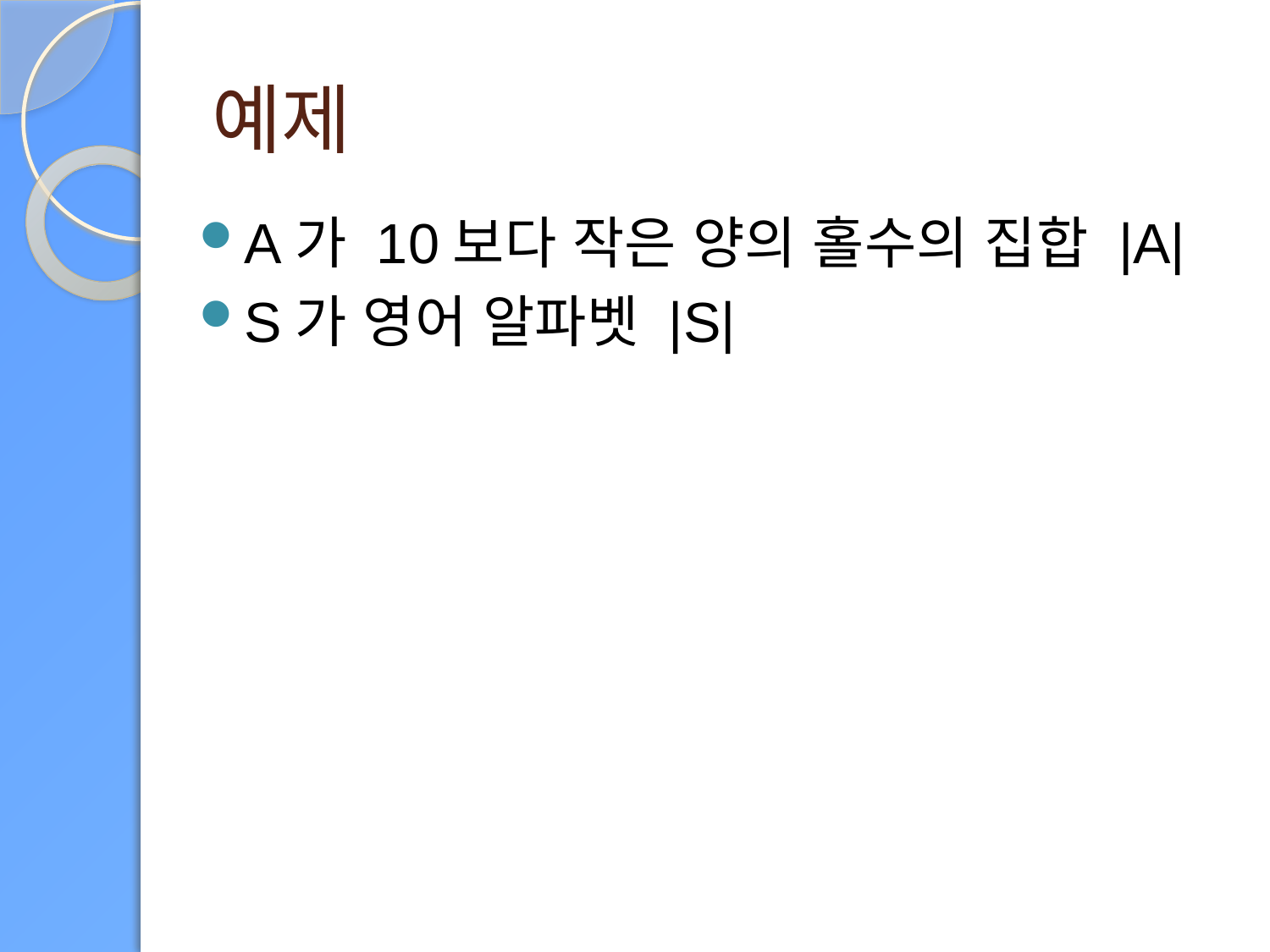

# 예제
A가 10보다 작은 양의 홀수의 집합 |A|
S가 영어 알파벳 |S|